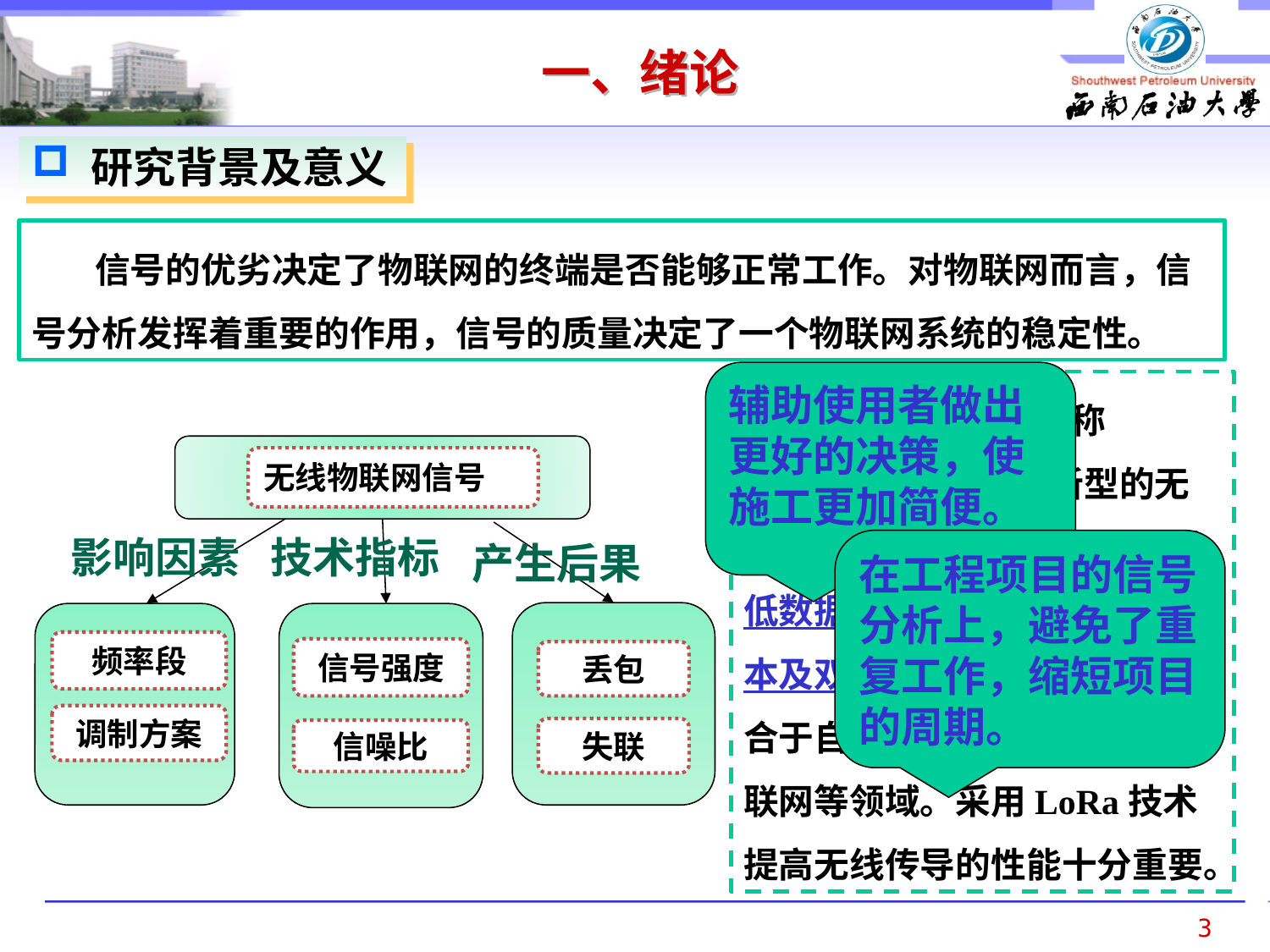

一、绪论
 研究背景及意义
信号的优劣决定了物联网的终端是否能够正常工作。对物联网而言，信号分析发挥着重要的作用，信号的质量决定了一个物联网系统的稳定性。
辅助使用者做出更好的决策，使施工更加简便。
Long Range（简称LoRa）技术是一种新型的无线技术，具有远距离、低功耗、低数据速率、低复杂度、低成本及双向无线通信等特点，适合于自动控制、数据采集和物联网等领域。采用LoRa技术提高无线传导的性能十分重要。

无线物联网信号
影响因素
技术指标
产生后果

丢包
失联

频率段
调制方案

信号强度
信噪比
在工程项目的信号分析上，避免了重复工作，缩短项目的周期。
3